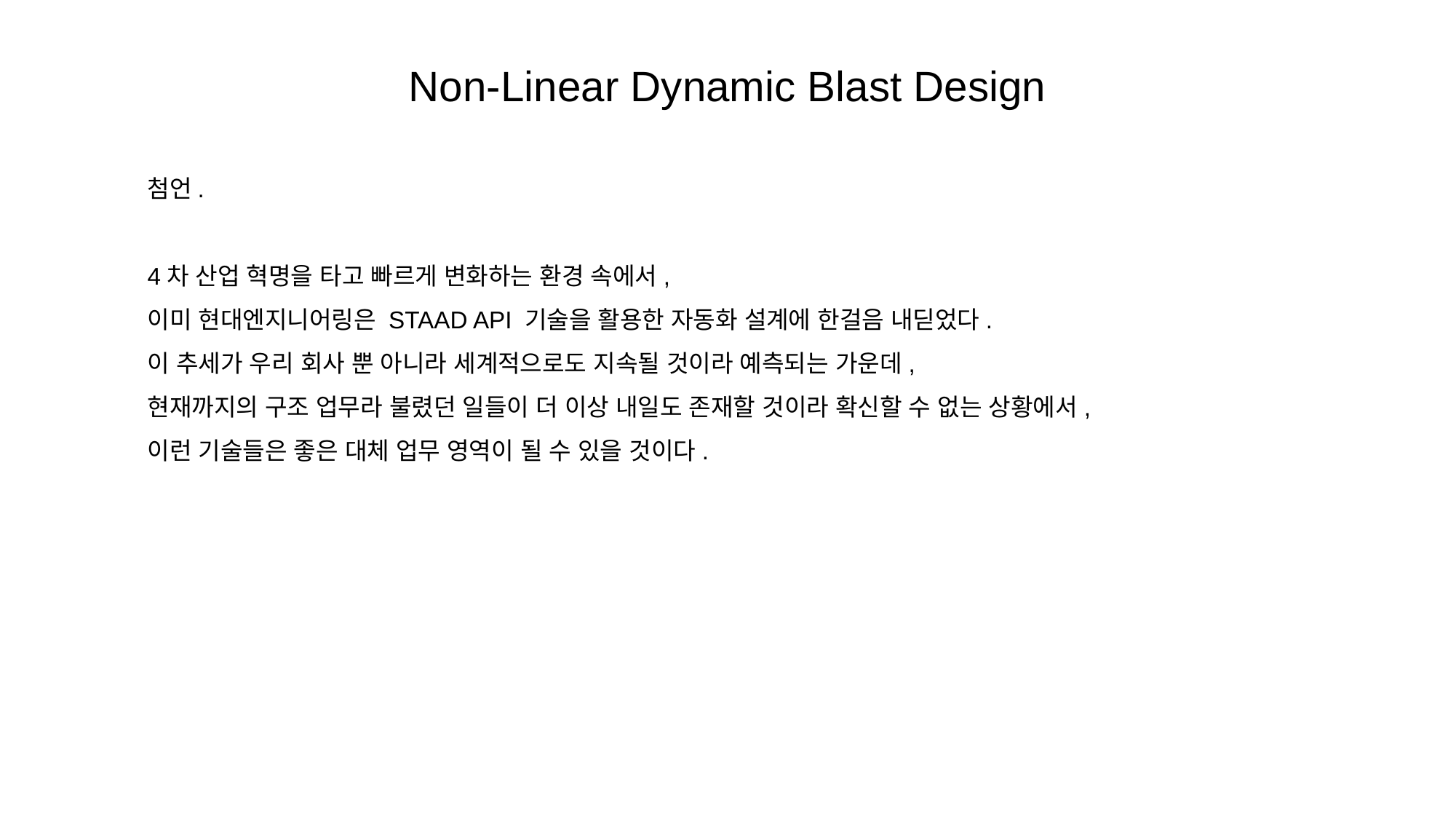

Non-Linear Dynamic Blast Design
첨언.

4차 산업 혁명을 타고 빠르게 변화하는 환경 속에서,
이미 현대엔지니어링은 STAAD API 기술을 활용한 자동화 설계에 한걸음 내딛었다.
이 추세가 우리 회사 뿐 아니라 세계적으로도 지속될 것이라 예측되는 가운데,
현재까지의 구조 업무라 불렸던 일들이 더 이상 내일도 존재할 것이라 확신할 수 없는 상황에서,
이런 기술들은 좋은 대체 업무 영역이 될 수 있을 것이다.